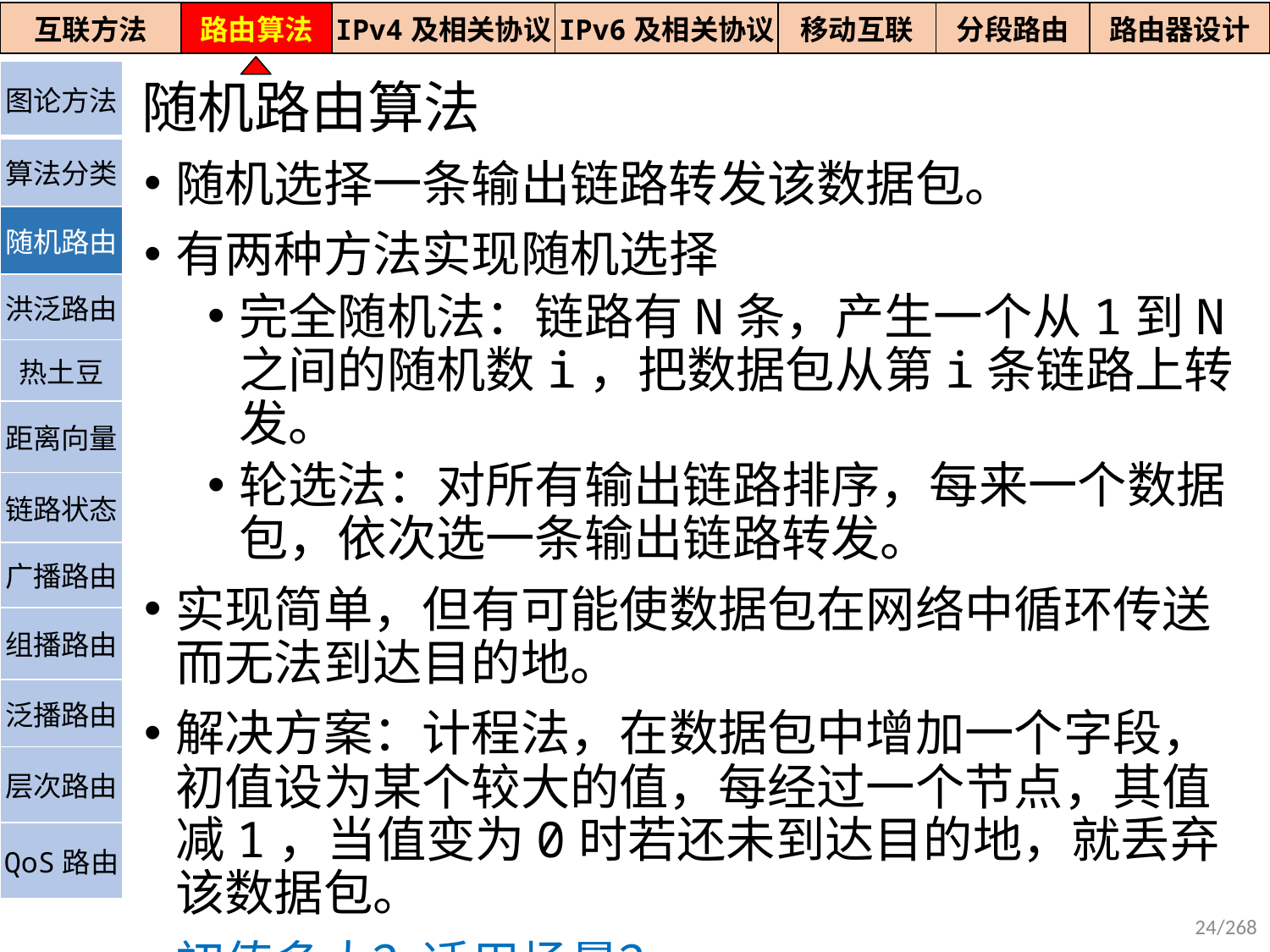

| 互联方法 | 路由算法 | IPv4及相关协议 | IPv6及相关协议 | 移动互联 | 分段路由 | 路由器设计 |
| --- | --- | --- | --- | --- | --- | --- |

随机路由算法
| 图论方法 |
| --- |
| 算法分类 |
| 随机路由 |
| 洪泛路由 |
| 热土豆 |
| 距离向量 |
| 链路状态 |
| 广播路由 |
| 组播路由 |
| 泛播路由 |
| 层次路由 |
| QoS路由 |
随机选择一条输出链路转发该数据包。
有两种方法实现随机选择
完全随机法：链路有N条，产生一个从1到N之间的随机数i，把数据包从第i条链路上转发。
轮选法：对所有输出链路排序，每来一个数据包，依次选一条输出链路转发。
实现简单，但有可能使数据包在网络中循环传送而无法到达目的地。
解决方案：计程法，在数据包中增加一个字段，初值设为某个较大的值，每经过一个节点，其值减1，当值变为0时若还未到达目的地，就丢弃该数据包。
初值多大？适用场景？
24/268